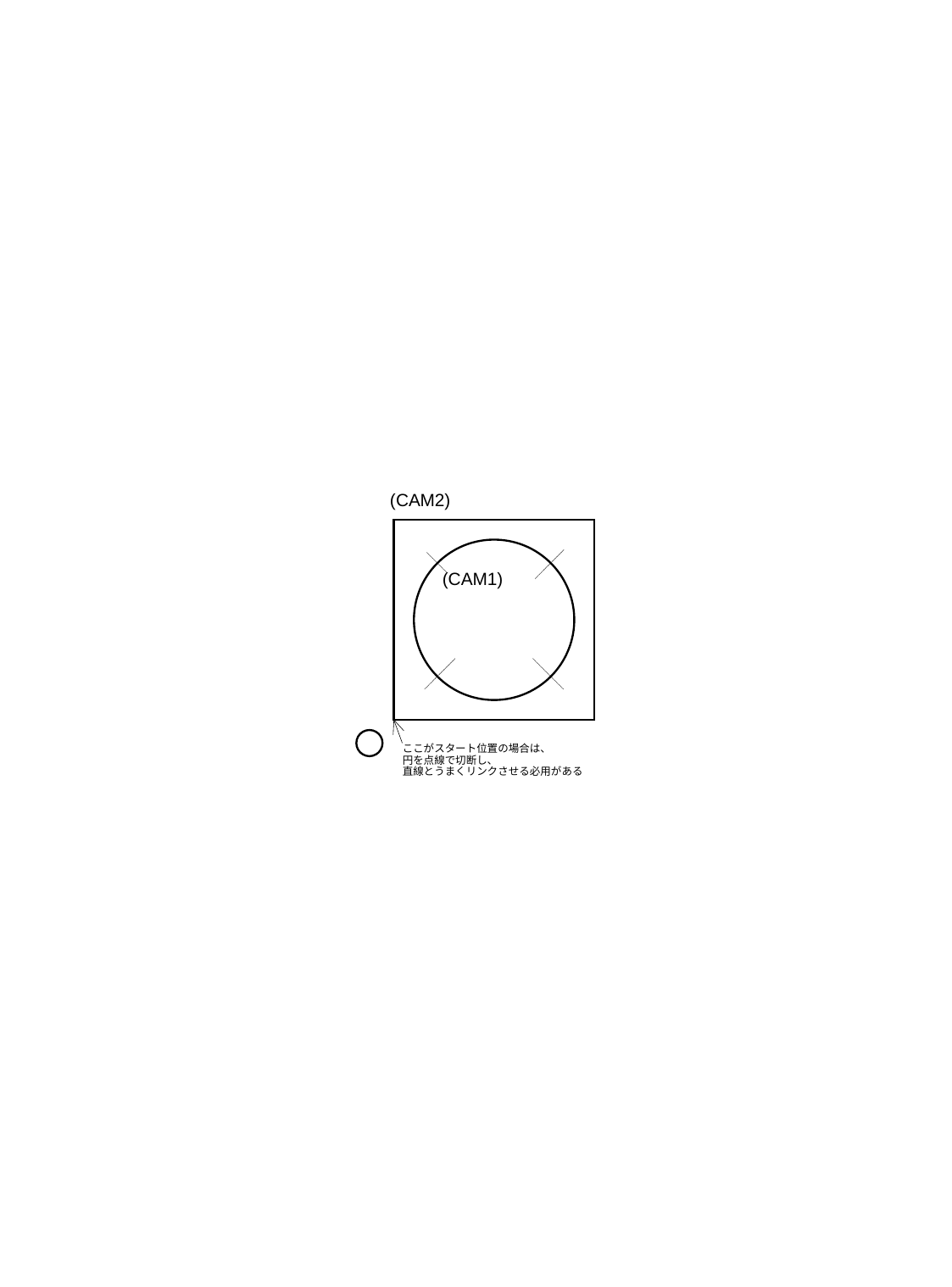

(CAM2)

(CAM1)

ここがスタート位置の場合は、
円を点線で切断し、
直線とうまくリンクさせる必用がある